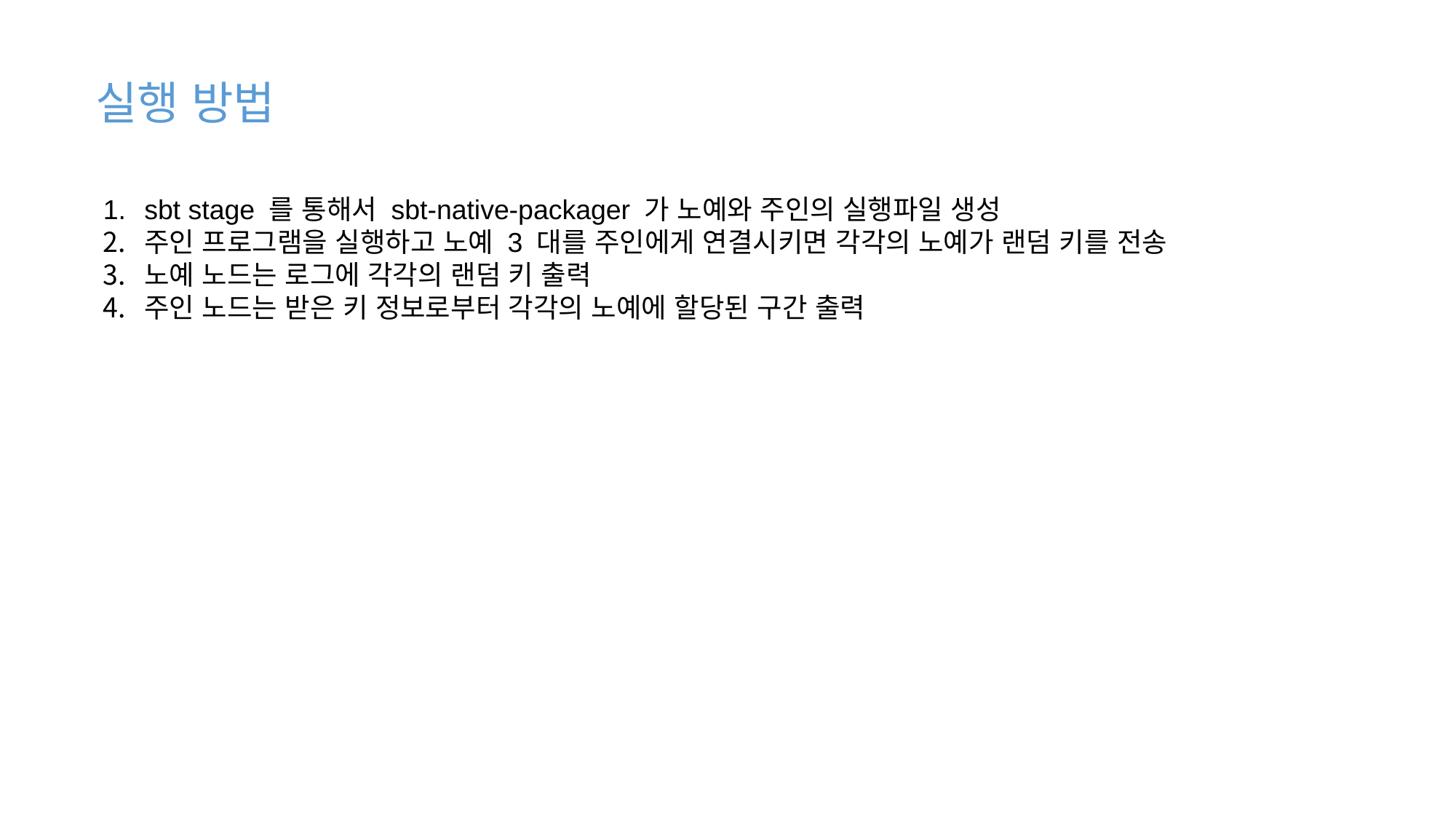

실행 방법
sbt stage 를 통해서 sbt-native-packager 가 노예와 주인의 실행파일 생성
주인 프로그램을 실행하고 노예 3 대를 주인에게 연결시키면 각각의 노예가 랜덤 키를 전송
노예 노드는 로그에 각각의 랜덤 키 출력
주인 노드는 받은 키 정보로부터 각각의 노예에 할당된 구간 출력